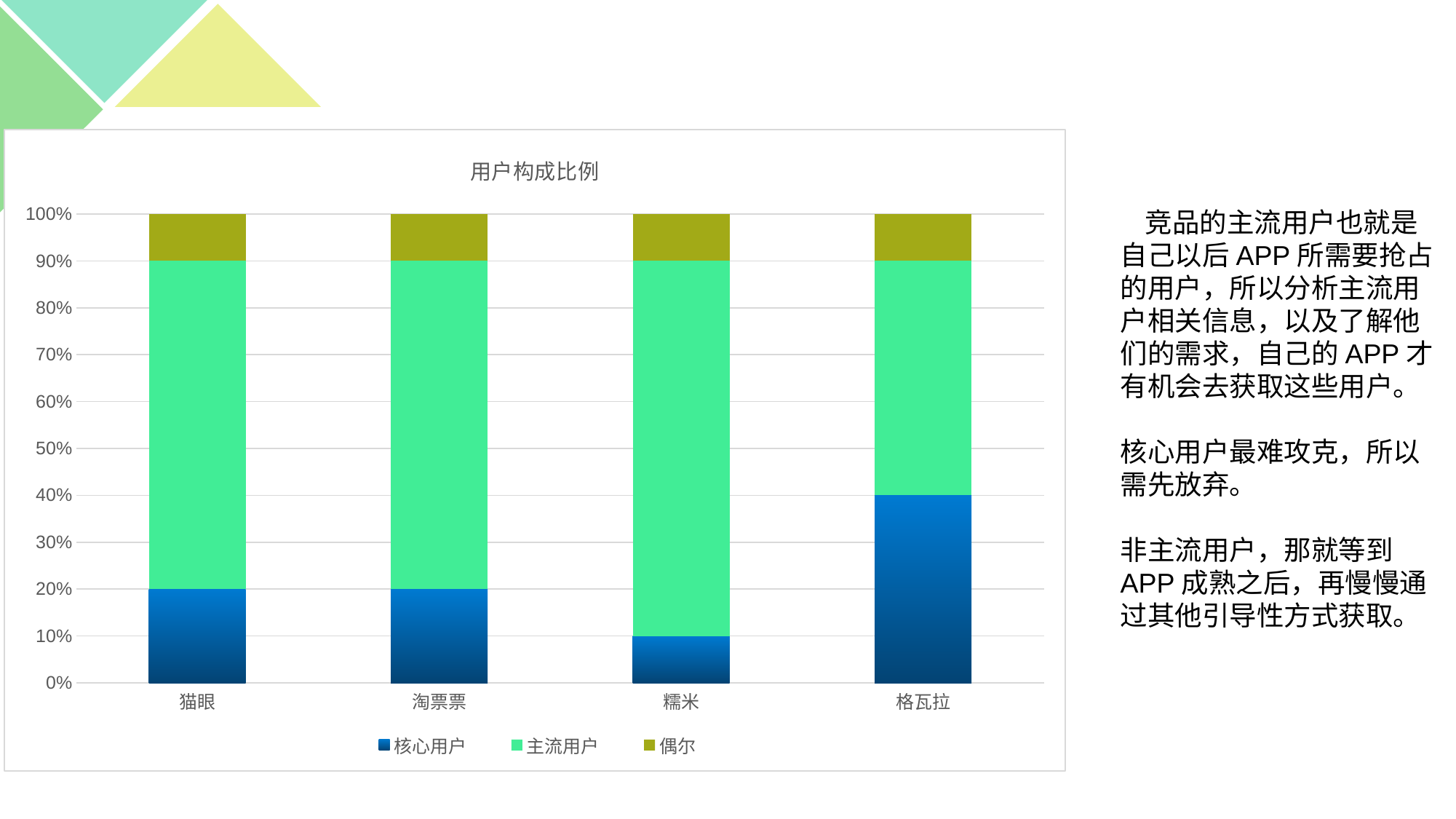

### Chart: 用户构成比例

| Category | 核心用户 | 主流用户 | 偶尔 |
|---|---|---|---|
| 猫眼 | 2.0 | 7.0 | 1.0 |
| 淘票票 | 2.0 | 7.0 | 1.0 |
| 糯米 | 1.0 | 8.0 | 1.0 |
| 格瓦拉 | 4.0 | 5.0 | 1.0 |
   竞品的主流用户也就是自己以后APP所需要抢占的用户，所以分析主流用户相关信息，以及了解他们的需求，自己的APP才有机会去获取这些用户。

核心用户最难攻克，所以需先放弃。

非主流用户，那就等到APP成熟之后，再慢慢通过其他引导性方式获取。